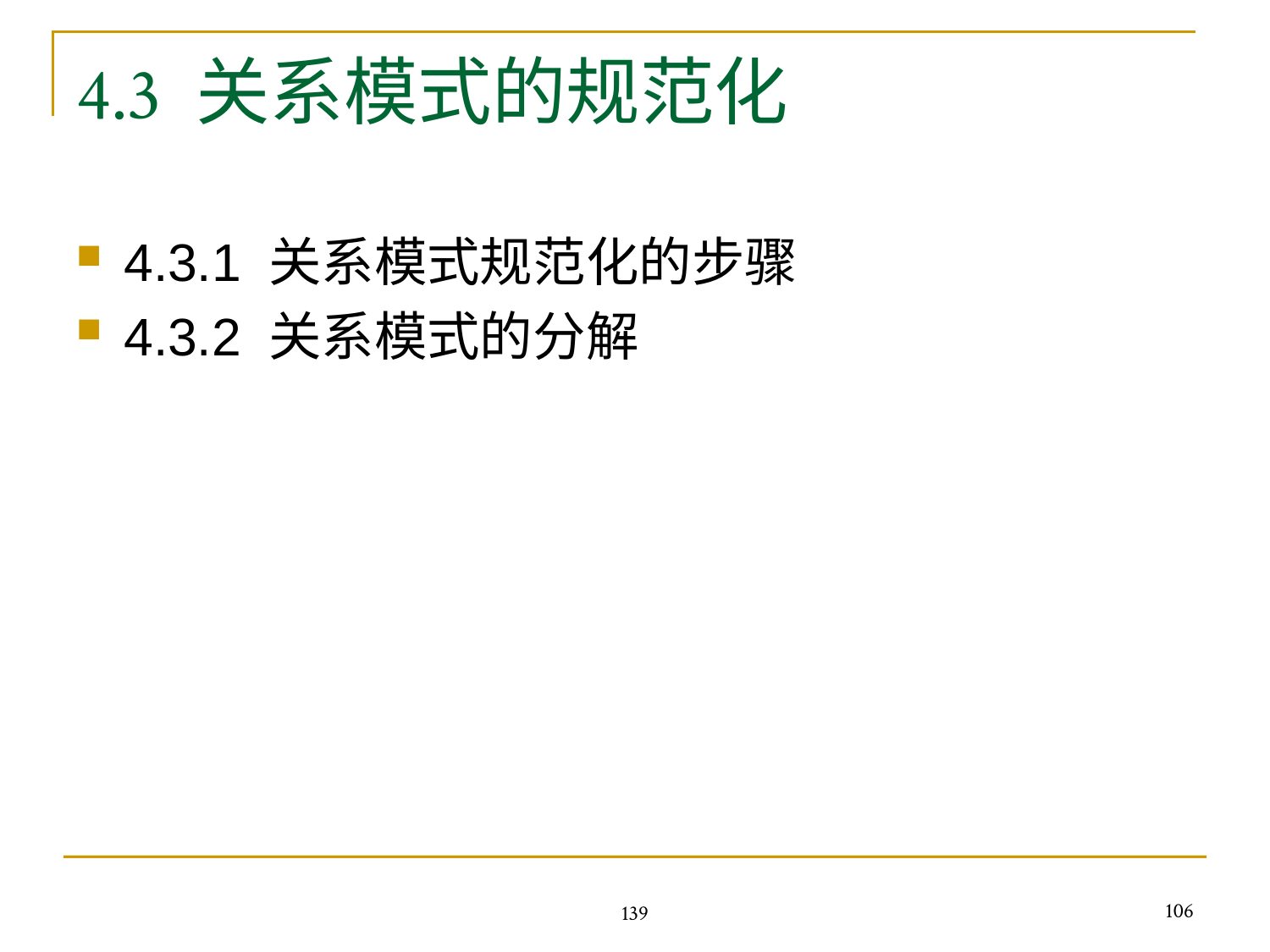

# 4.3 关系模式的规范化
4.3.1 关系模式规范化的步骤
4.3.2 关系模式的分解
106
139